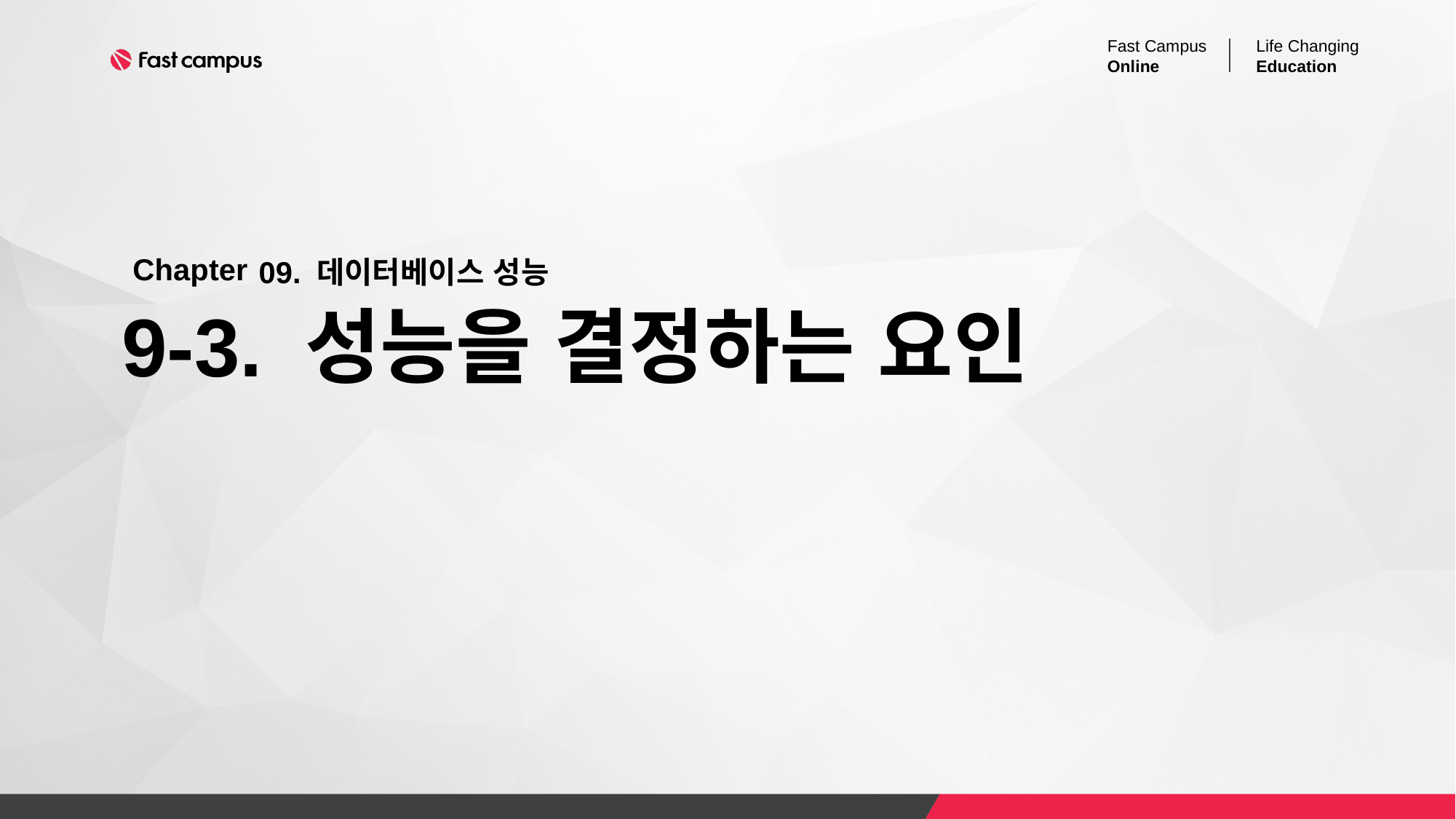

09. 데이터베이스 성능
# 9-3. 성능을 결정하는 요인